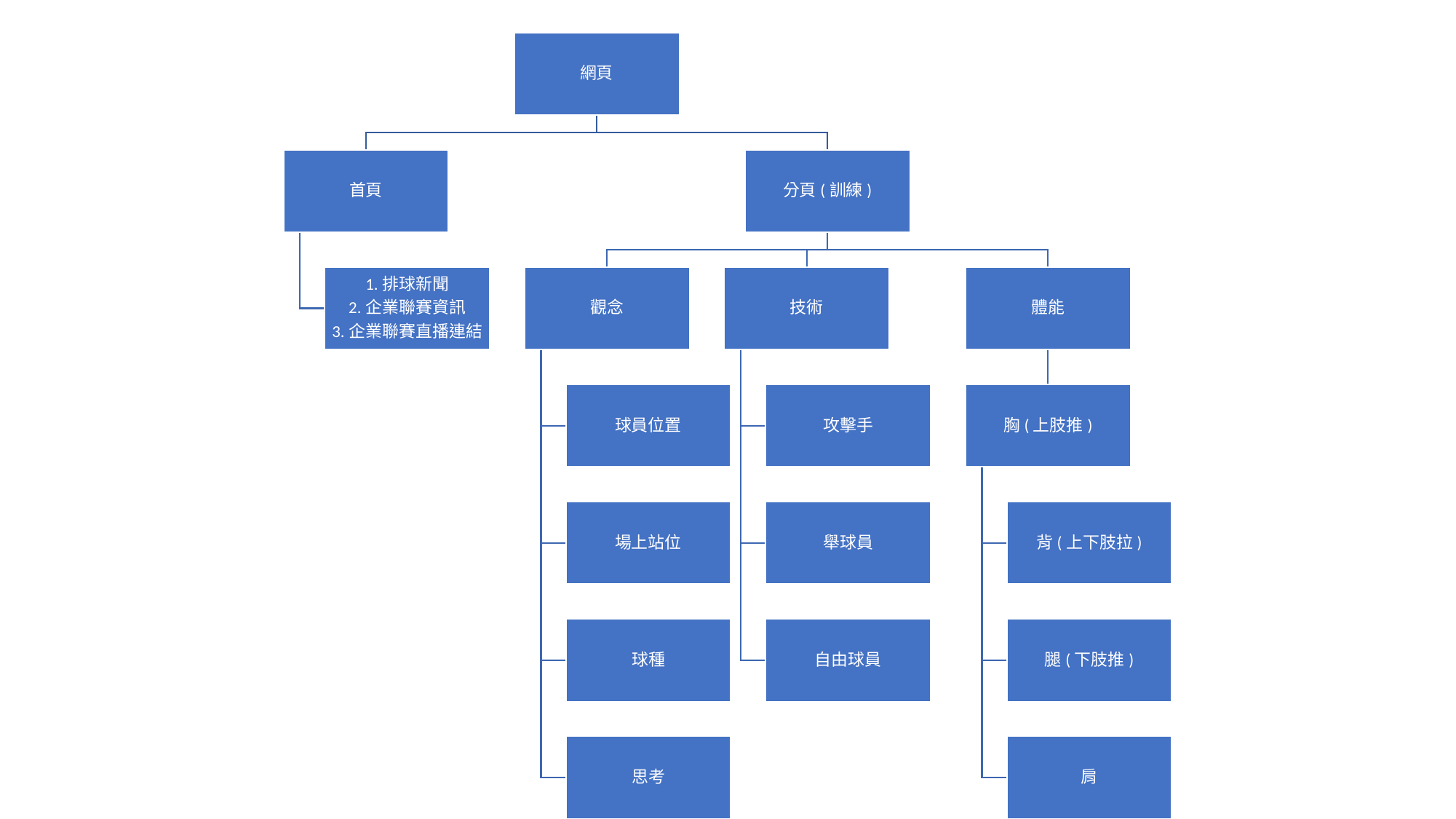

網頁
首頁
1.排球新聞
2.企業聯賽資訊
3.企業聯賽直播連結
分頁(訓練)
觀念
球員位置
場上站位
球種
思考
技術
攻擊手
舉球員
自由球員
體能
胸(上肢推)
背(上下肢拉)
腿(下肢推)
肩